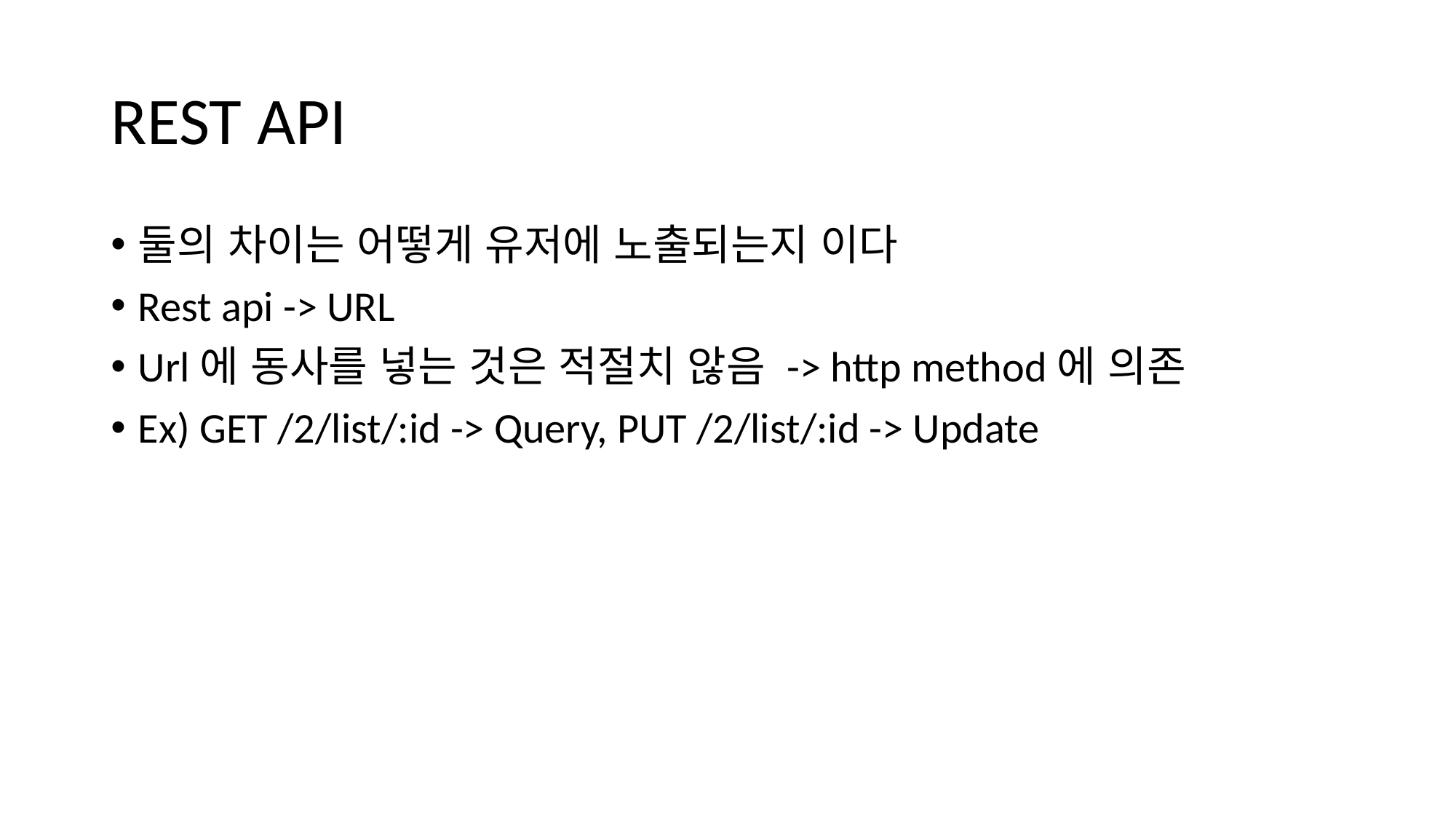

# REST API
둘의 차이는 어떻게 유저에 노출되는지 이다
Rest api -> URL
Url에 동사를 넣는 것은 적절치 않음 -> http method에 의존
Ex) GET /2/list/:id -> Query, PUT /2/list/:id -> Update